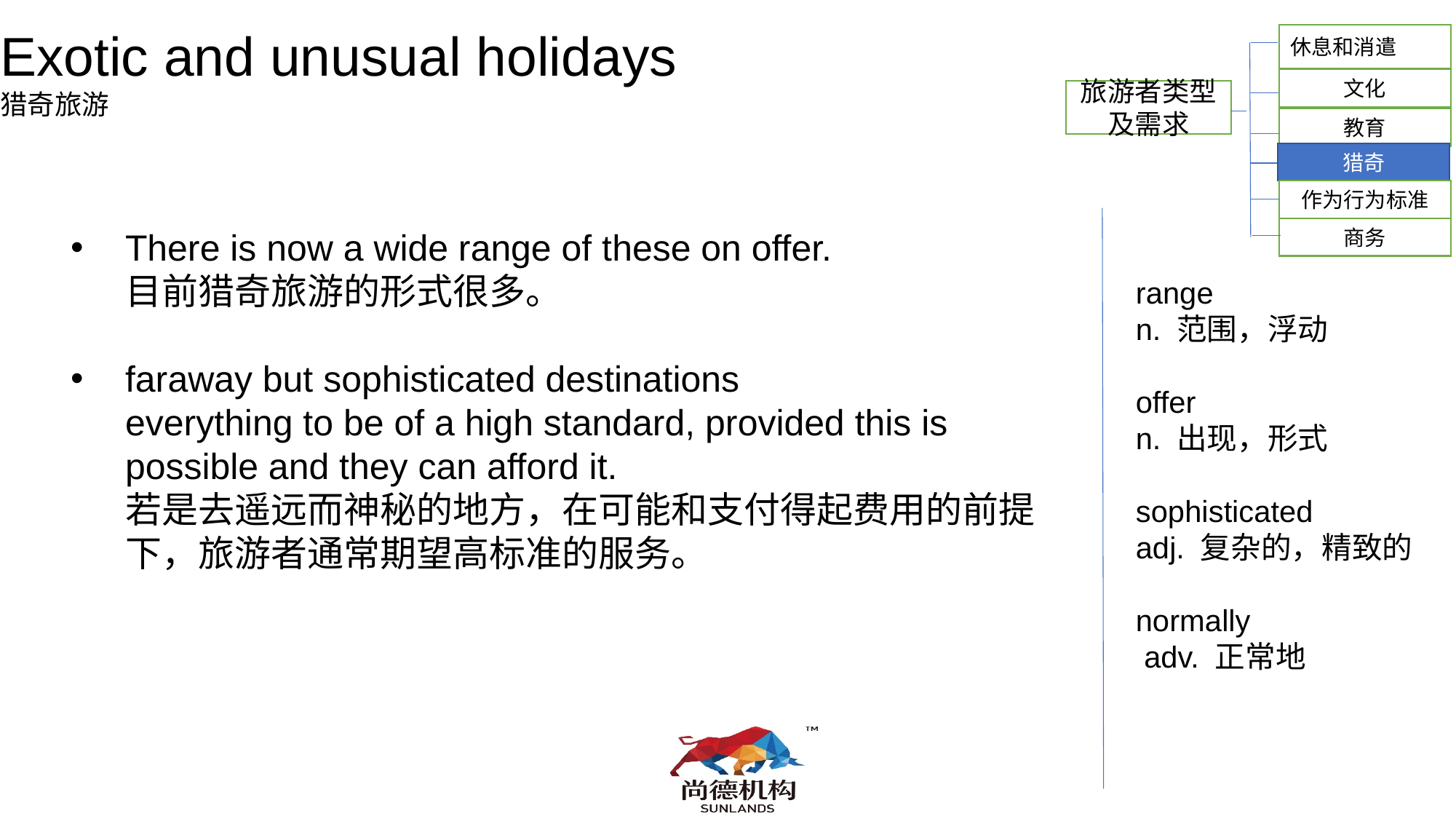

Exotic and unusual holidays
猎奇旅游
休息和消遣
文化
旅游者类型及需求
教育
猎奇
作为行为标准
商务
There is now a wide range of these on offer.
目前猎奇旅游的形式很多。

faraway but sophisticated destinations
everything to be of a high standard, provided this is possible and they can afford it.
若是去遥远而神秘的地方，在可能和支付得起费用的前提下，旅游者通常期望高标准的服务。

 range
 n. 范围，浮动

 offer
 n. 出现，形式

 sophisticated
 adj. 复杂的，精致的

 normally
  adv. 正常地